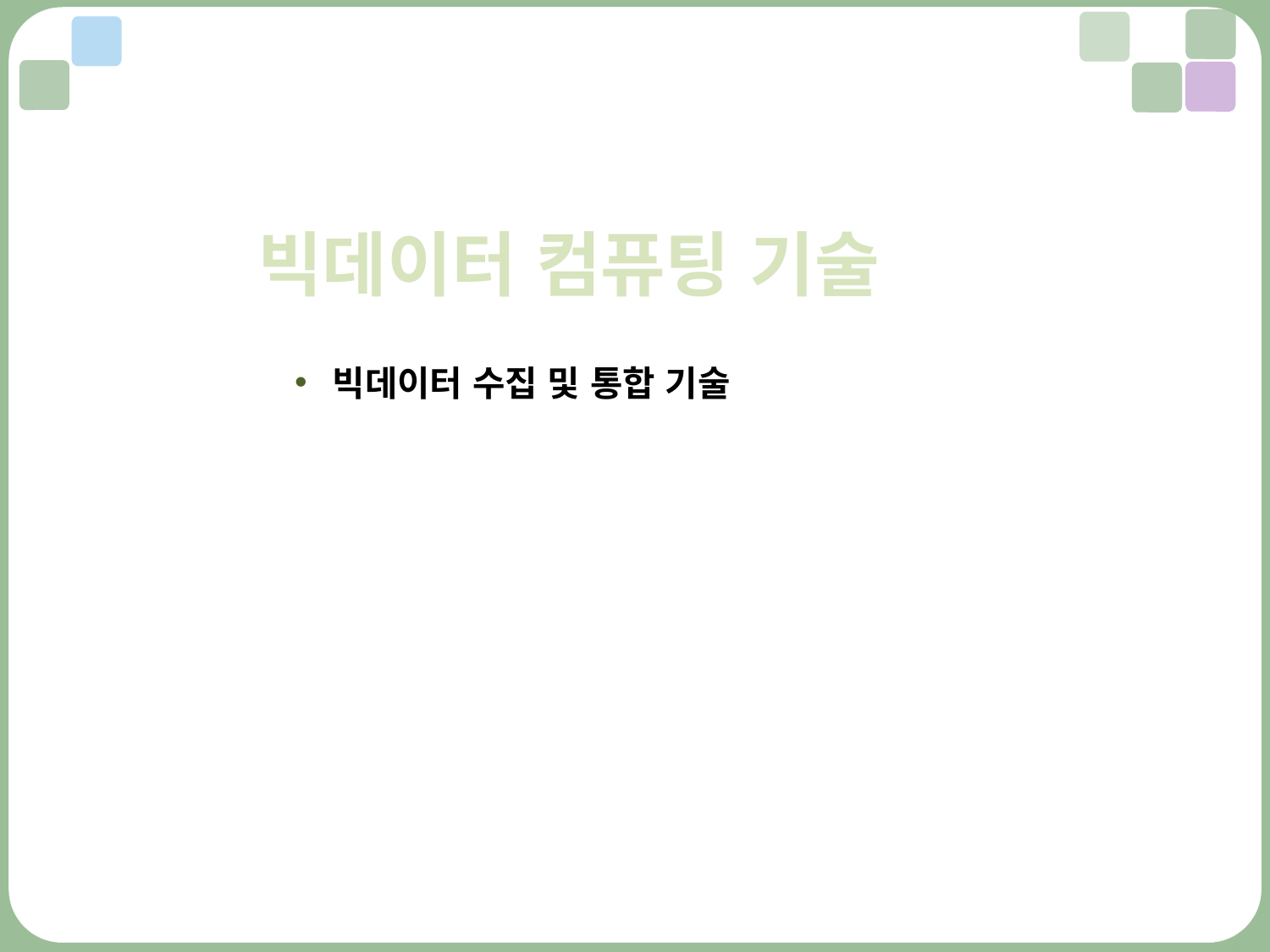

빅데이터 컴퓨팅 기술

빅데이터 수집 및 통합 기술